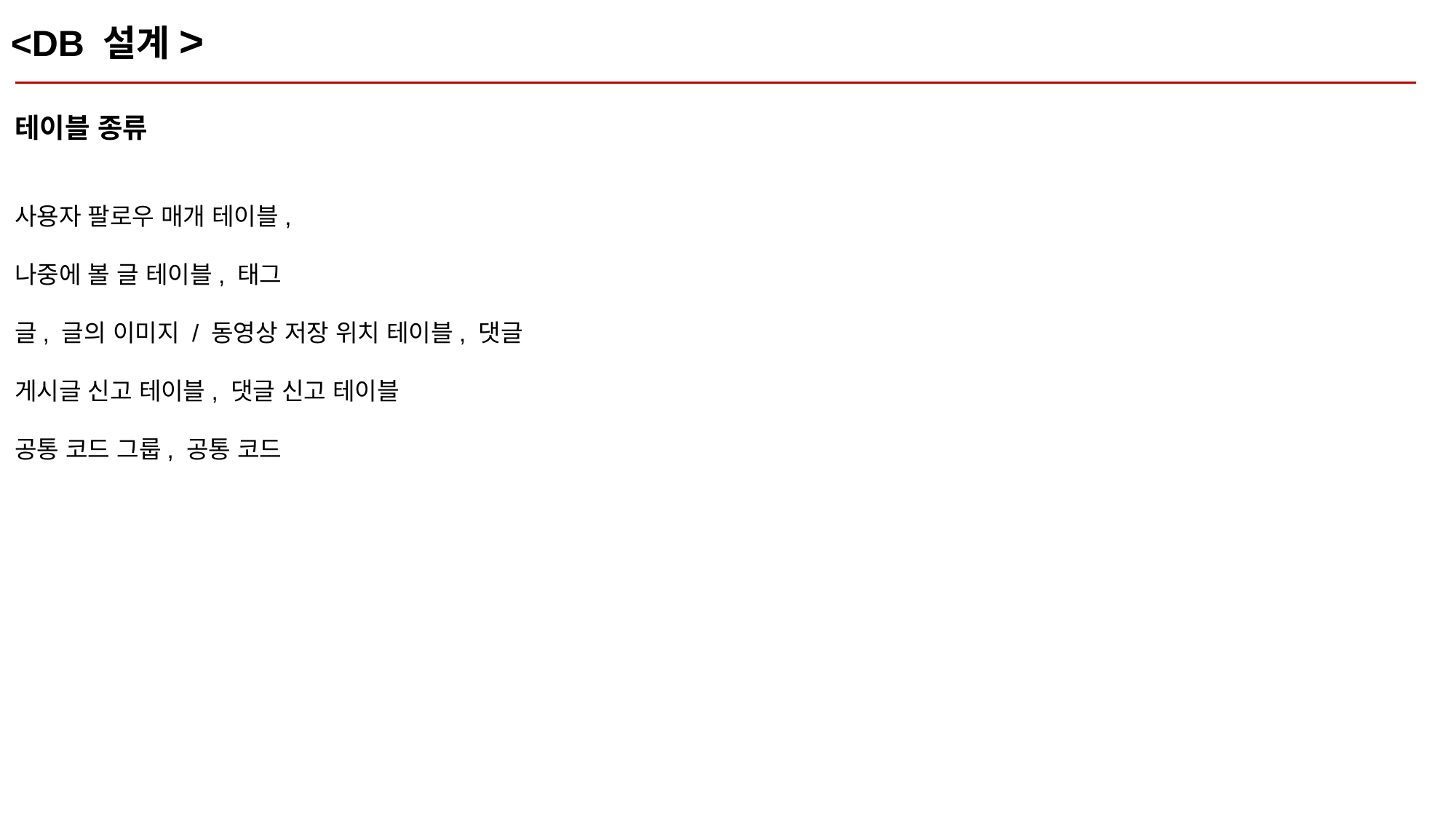

<DB 설계>
테이블 종류

사용자 팔로우 매개 테이블,

나중에 볼 글 테이블, 태그

글, 글의 이미지 / 동영상 저장 위치 테이블, 댓글

게시글 신고 테이블, 댓글 신고 테이블

공통 코드 그룹, 공통 코드